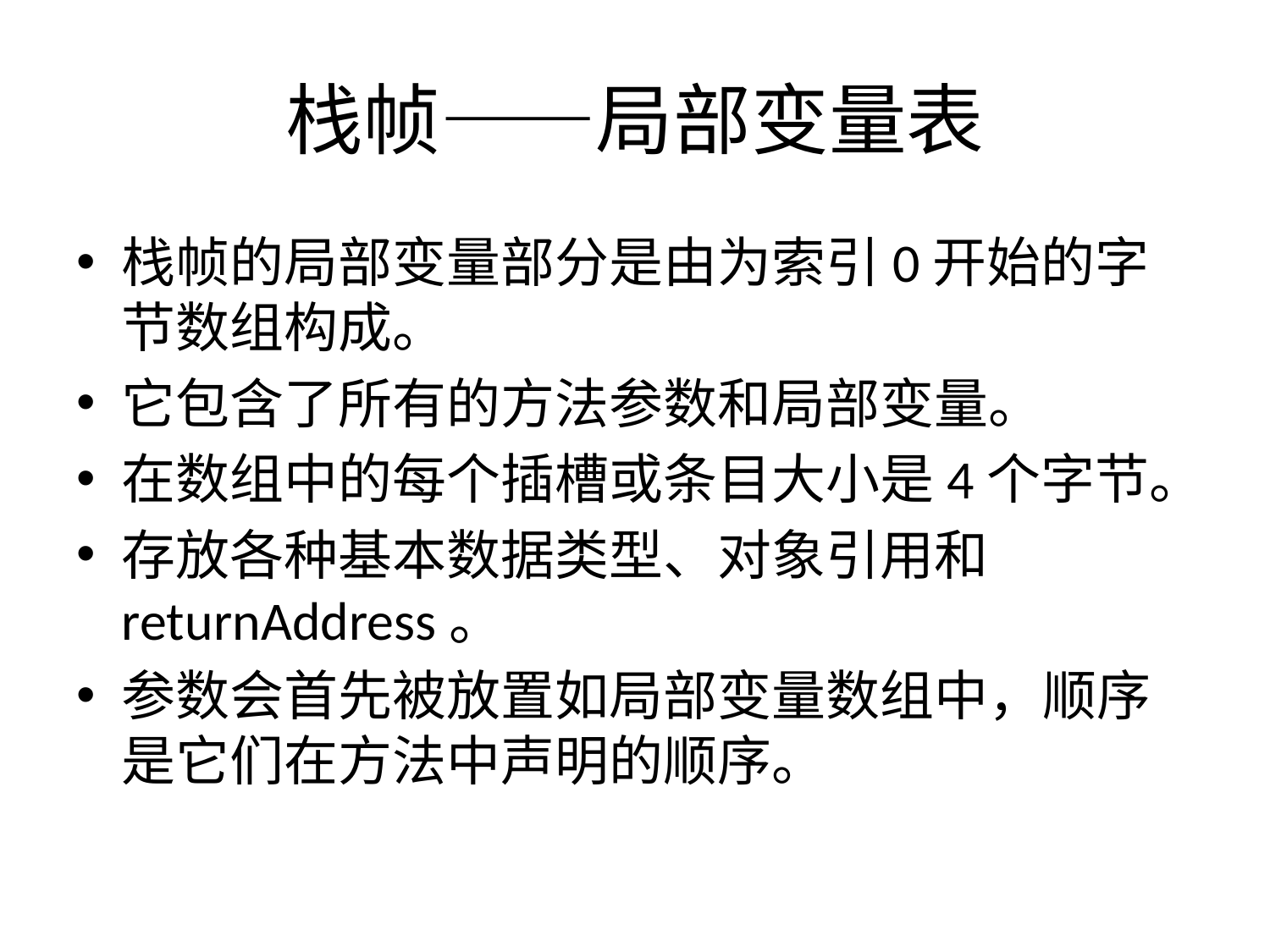

# 栈帧——局部变量表
栈帧的局部变量部分是由为索引0开始的字节数组构成。
它包含了所有的方法参数和局部变量。
在数组中的每个插槽或条目大小是4个字节。
存放各种基本数据类型、对象引用和returnAddress。
参数会首先被放置如局部变量数组中，顺序是它们在方法中声明的顺序。